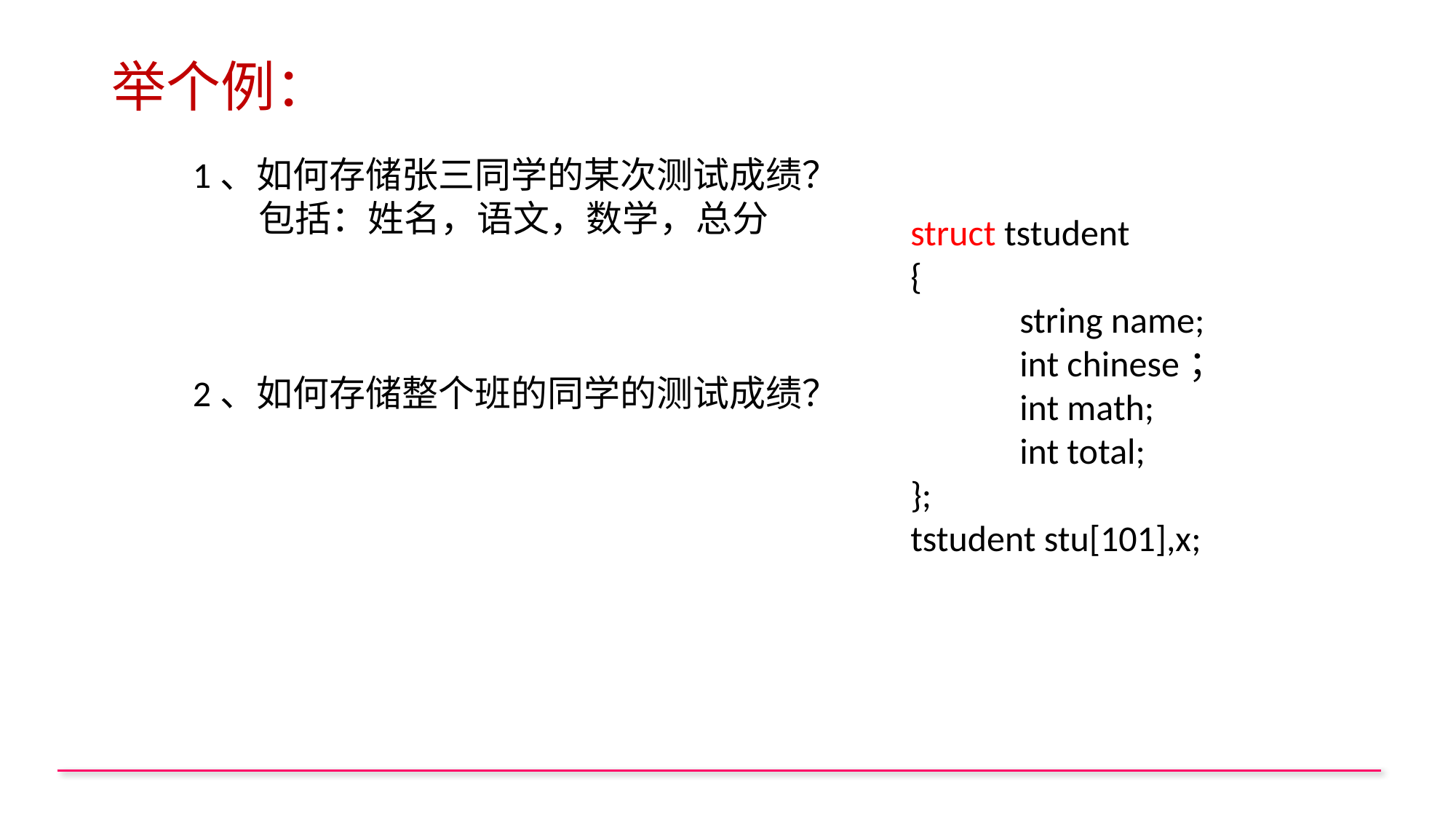

# 举个例：
1、如何存储张三同学的某次测试成绩？
       包括：姓名，语文，数学，总分

2、如何存储整个班的同学的测试成绩？

struct tstudent
{
	string name;
	int chinese；
	int math;
	int total;
};
tstudent stu[101],x;